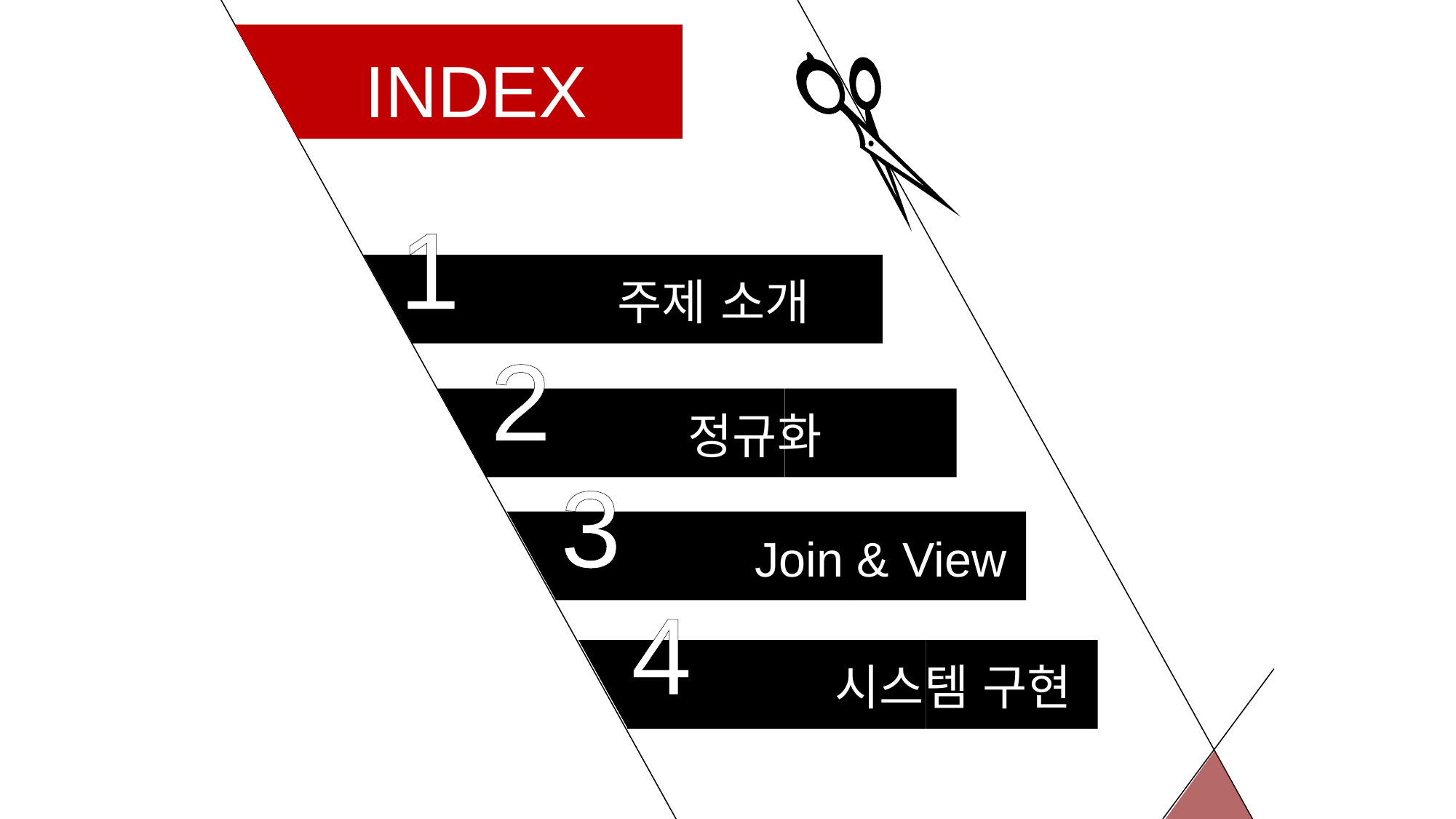

INDEX

1

주제 소개
2

정규화
MADE IN EZ
3

Join & View
4

시스템 구현